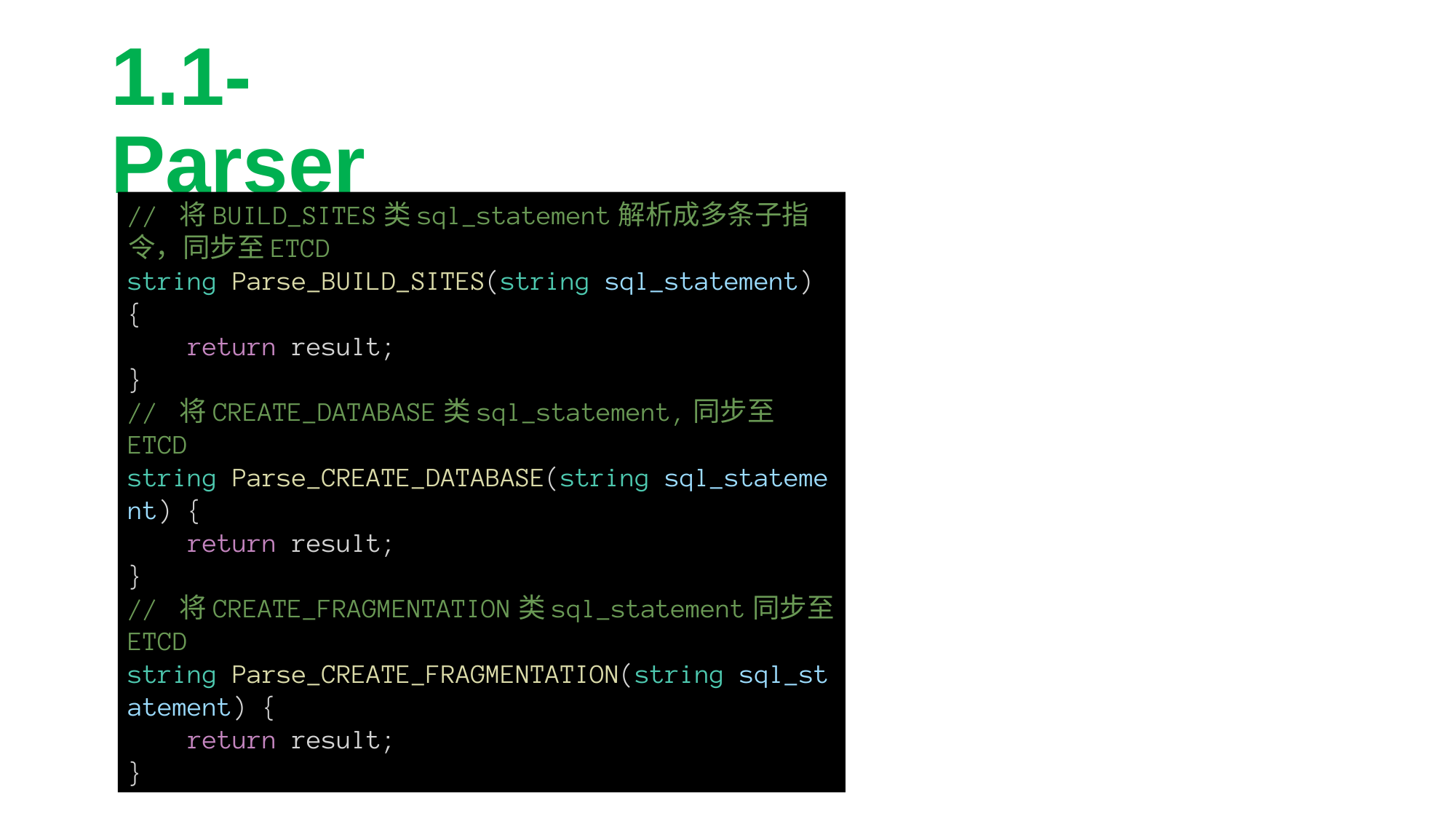

# 1.1-Parser
// 将BUILD_SITES类sql_statement解析成多条子指令，同步至ETCD
string Parse_BUILD_SITES(string sql_statement) {
    return result;
}
// 将CREATE_DATABASE类sql_statement,同步至ETCD
string Parse_CREATE_DATABASE(string sql_statement) {
    return result;
}
// 将CREATE_FRAGMENTATION类sql_statement同步至ETCD
string Parse_CREATE_FRAGMENTATION(string sql_statement) {
    return result;
}